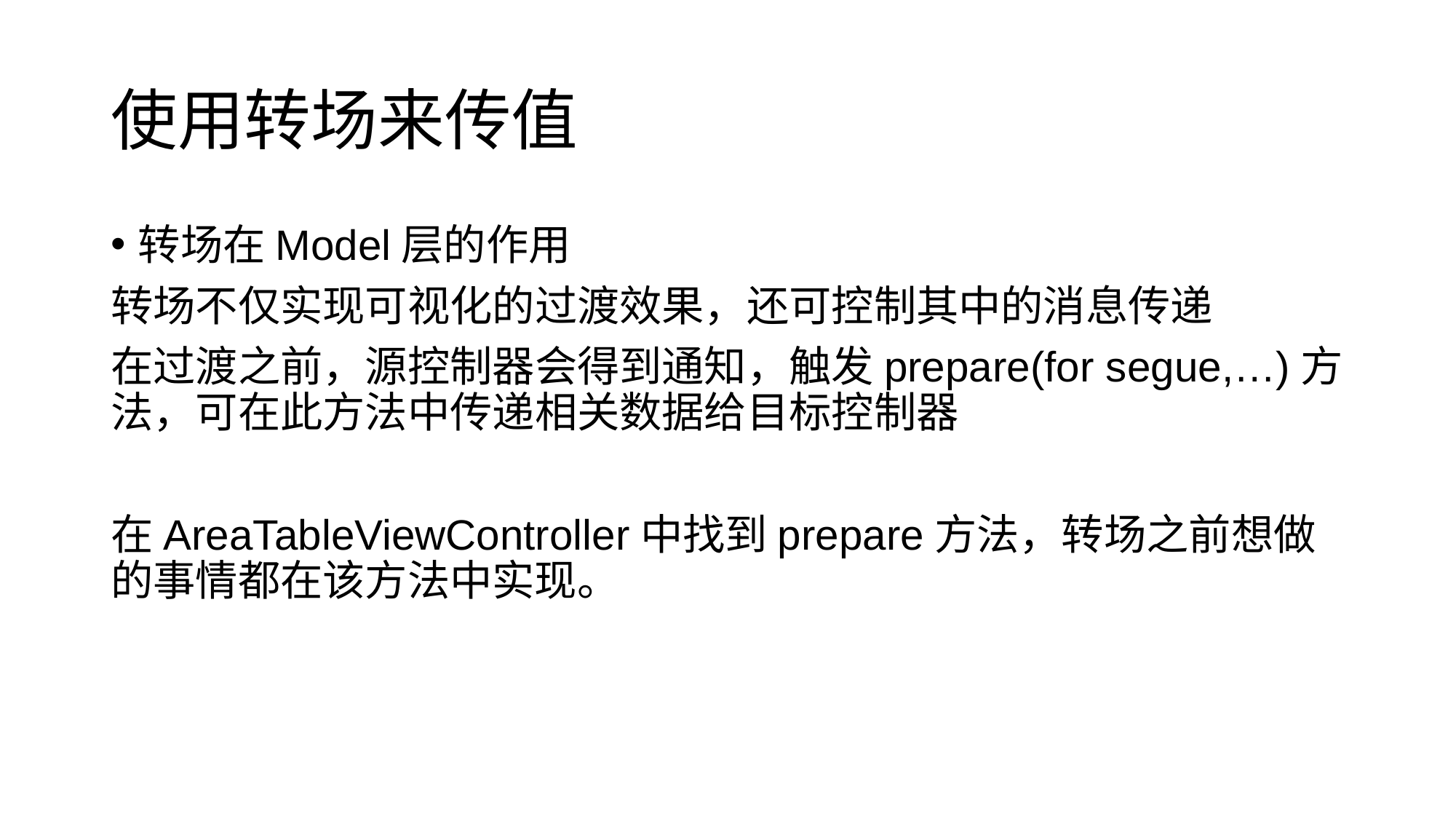

# 使用转场来传值
转场在Model层的作用
转场不仅实现可视化的过渡效果，还可控制其中的消息传递
在过渡之前，源控制器会得到通知，触发prepare(for segue,…)方法，可在此方法中传递相关数据给目标控制器

在AreaTableViewController中找到prepare方法，转场之前想做的事情都在该方法中实现。